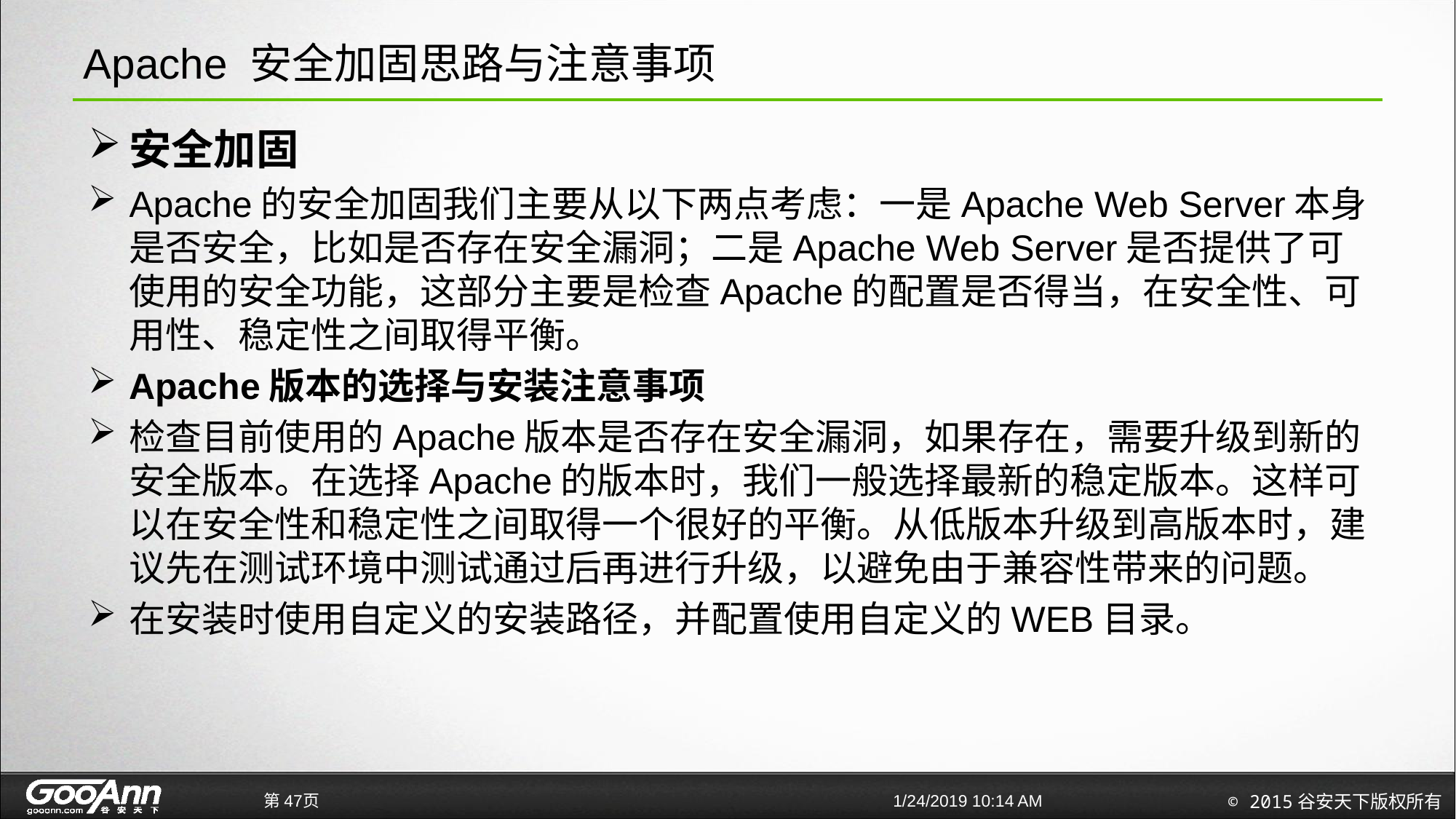

# Apache 安全加固思路与注意事项
安全加固
Apache的安全加固我们主要从以下两点考虑：一是Apache Web Server本身是否安全，比如是否存在安全漏洞；二是Apache Web Server是否提供了可使用的安全功能，这部分主要是检查Apache的配置是否得当，在安全性、可用性、稳定性之间取得平衡。
Apache版本的选择与安装注意事项
检查目前使用的Apache版本是否存在安全漏洞，如果存在，需要升级到新的安全版本。在选择Apache的版本时，我们一般选择最新的稳定版本。这样可以在安全性和稳定性之间取得一个很好的平衡。从低版本升级到高版本时，建议先在测试环境中测试通过后再进行升级，以避免由于兼容性带来的问题。
在安装时使用自定义的安装路径，并配置使用自定义的WEB目录。